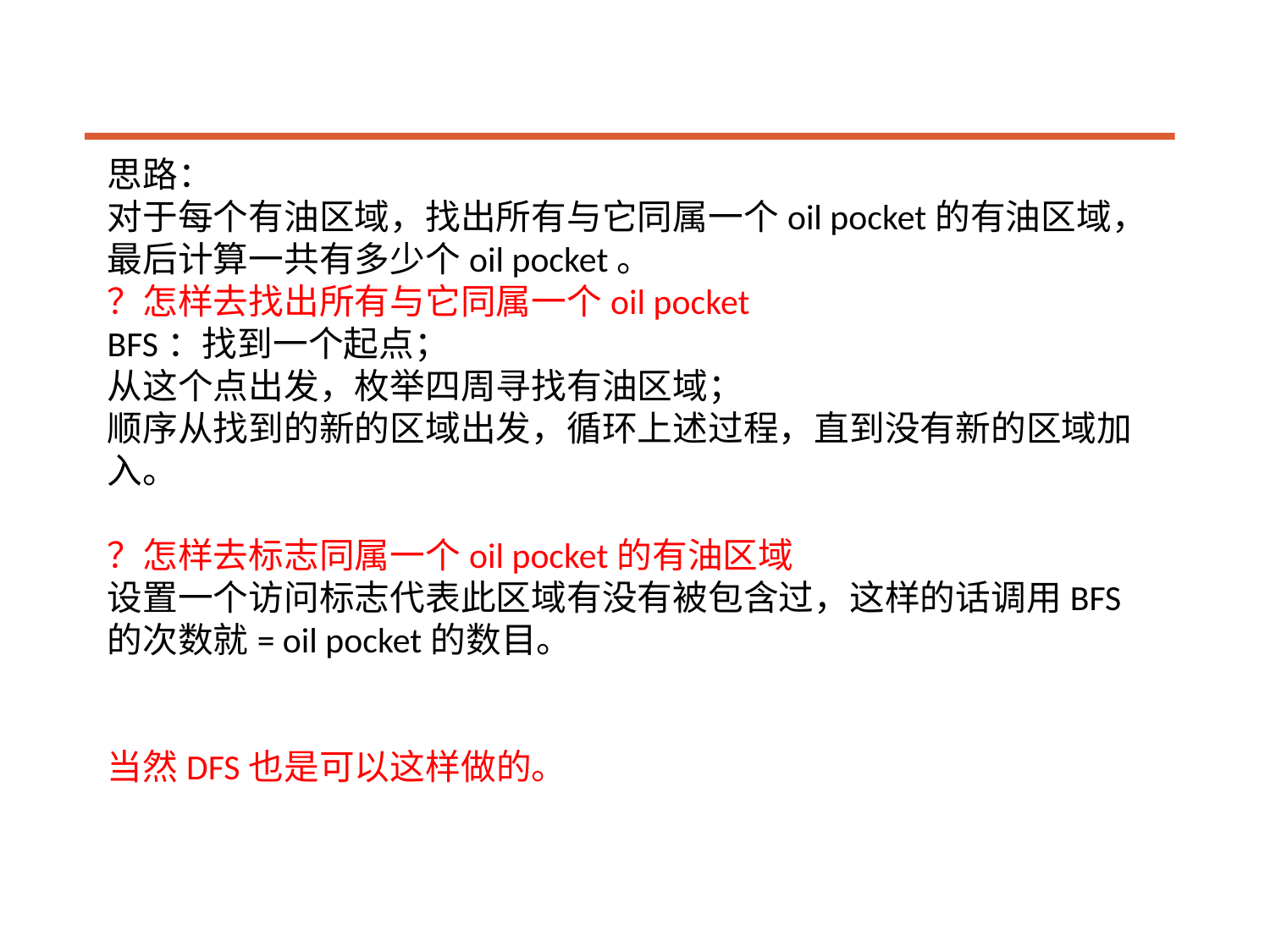

思路：
对于每个有油区域，找出所有与它同属一个oil pocket的有油区域，最后计算一共有多少个oil pocket。
？怎样去找出所有与它同属一个oil pocket
BFS：找到一个起点；
从这个点出发，枚举四周寻找有油区域；
顺序从找到的新的区域出发，循环上述过程，直到没有新的区域加入。

？怎样去标志同属一个oil pocket的有油区域
设置一个访问标志代表此区域有没有被包含过，这样的话调用BFS的次数就= oil pocket的数目。

当然DFS也是可以这样做的。

45